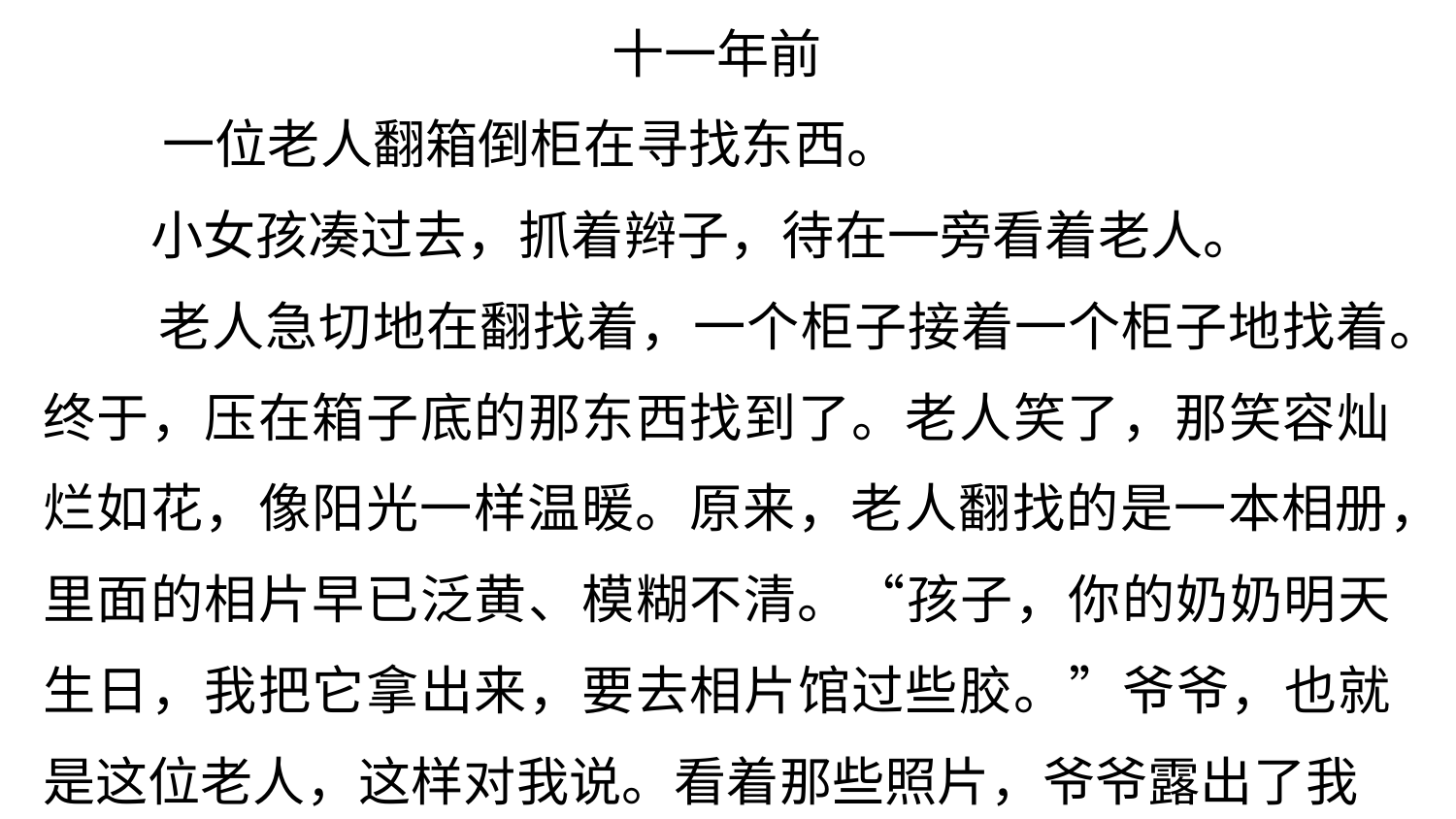

十一年前
         一位老人翻箱倒柜在寻找东西。
        小女孩凑过去，抓着辫子，待在一旁看着老人。
        老人急切地在翻找着，一个柜子接着一个柜子地找着。终于，压在箱子底的那东西找到了。老人笑了，那笑容灿烂如花，像阳光一样温暖。原来，老人翻找的是一本相册，里面的相片早已泛黄、模糊不清。“孩子，你的奶奶明天生日，我把它拿出来，要去相片馆过些胶。”爷爷，也就是这位老人，这样对我说。看着那些照片，爷爷露出了我